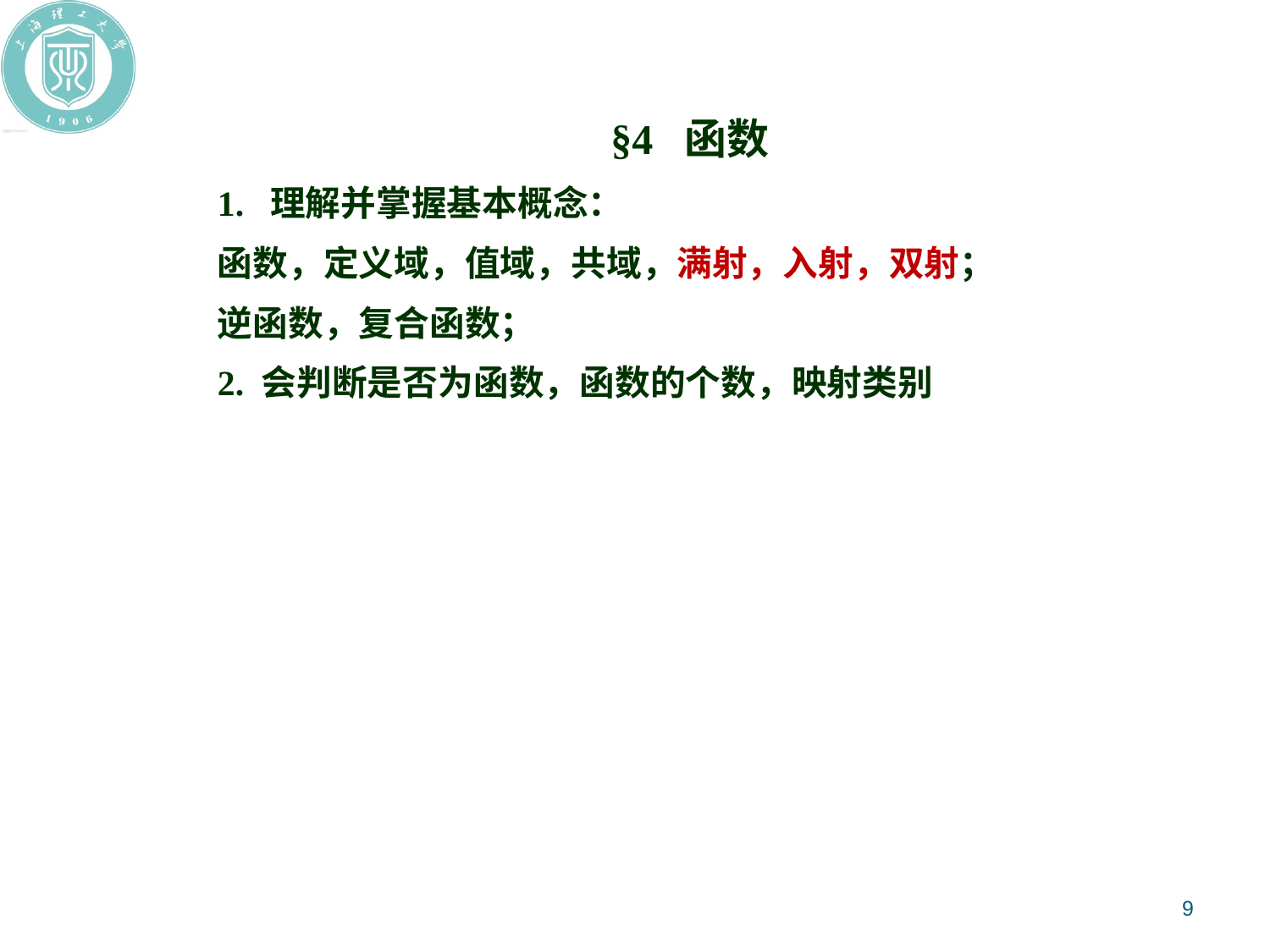

§4  函数
1.  理解并掌握基本概念：
函数，定义域，值域，共域，满射，入射，双射；
逆函数，复合函数；
2. 会判断是否为函数，函数的个数，映射类别
9